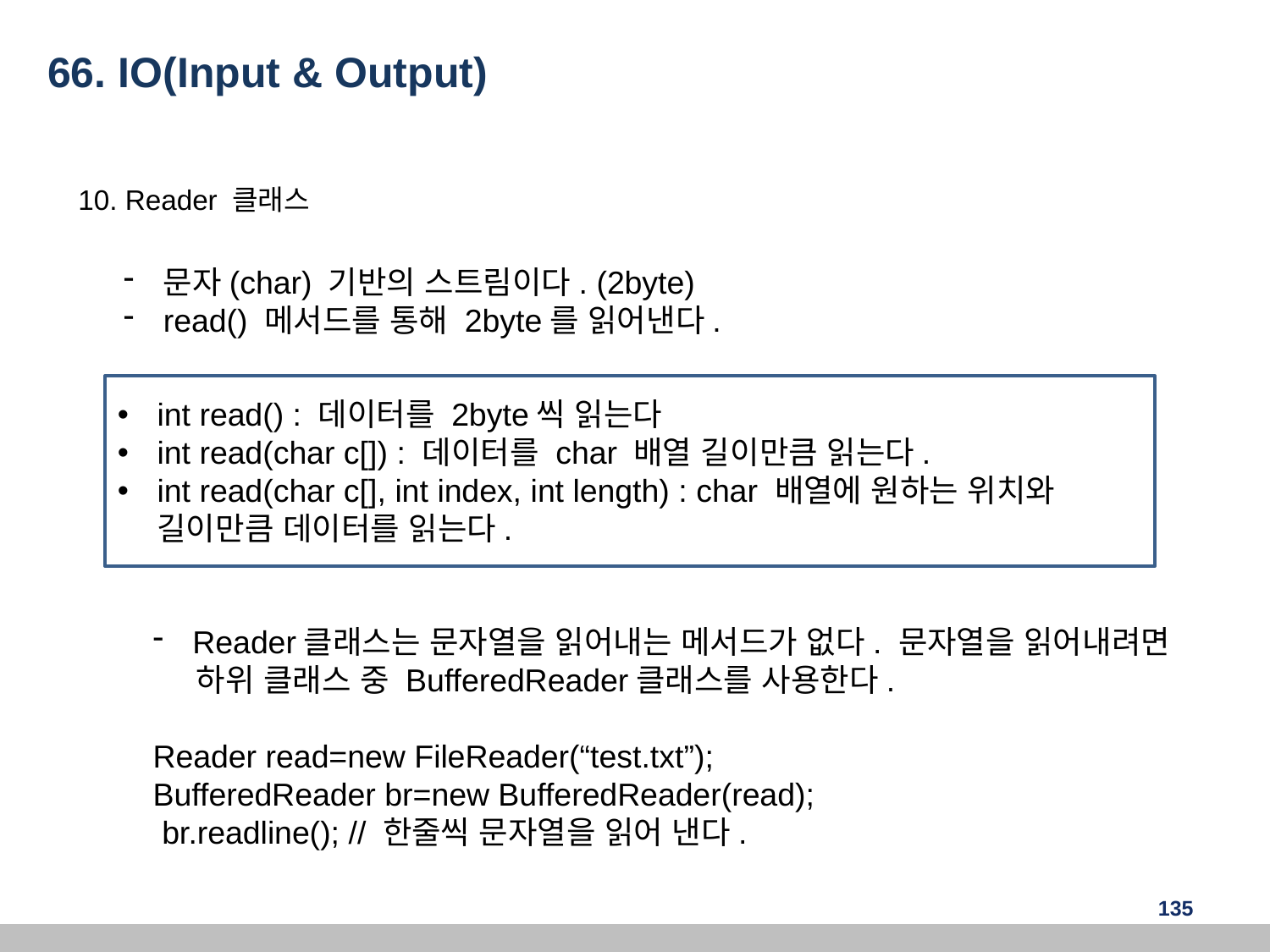

66. IO(Input & Output)
10. Reader 클래스
문자(char) 기반의 스트림이다. (2byte)
read() 메서드를 통해 2byte를 읽어낸다.
int read() : 데이터를 2byte씩 읽는다
int read(char c[]) : 데이터를 char 배열 길이만큼 읽는다.
int read(char c[], int index, int length) : char 배열에 원하는 위치와 길이만큼 데이터를 읽는다.
Reader클래스는 문자열을 읽어내는 메서드가 없다. 문자열을 읽어내려면
    하위 클래스 중 BufferedReader클래스를 사용한다.

Reader read=new FileReader(“test.txt”);
BufferedReader br=new BufferedReader(read);
 br.readline(); // 한줄씩 문자열을 읽어 낸다.
135